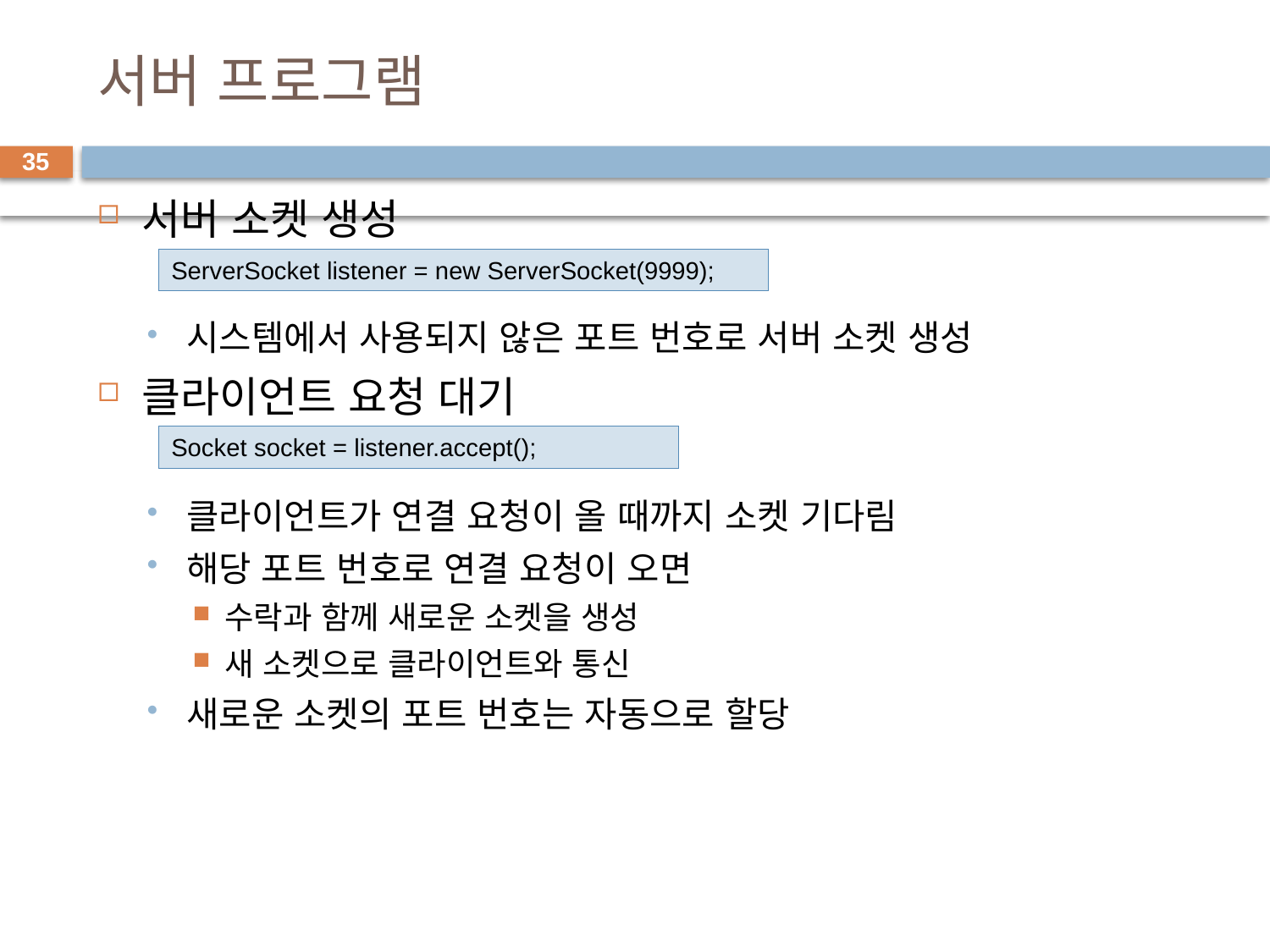

# 서버 프로그램
35
서버 소켓 생성

시스템에서 사용되지 않은 포트 번호로 서버 소켓 생성
클라이언트 요청 대기

클라이언트가 연결 요청이 올 때까지 소켓 기다림
해당 포트 번호로 연결 요청이 오면
수락과 함께 새로운 소켓을 생성
새 소켓으로 클라이언트와 통신
새로운 소켓의 포트 번호는 자동으로 할당

ServerSocket listener = new ServerSocket(9999);
Socket socket = listener.accept();